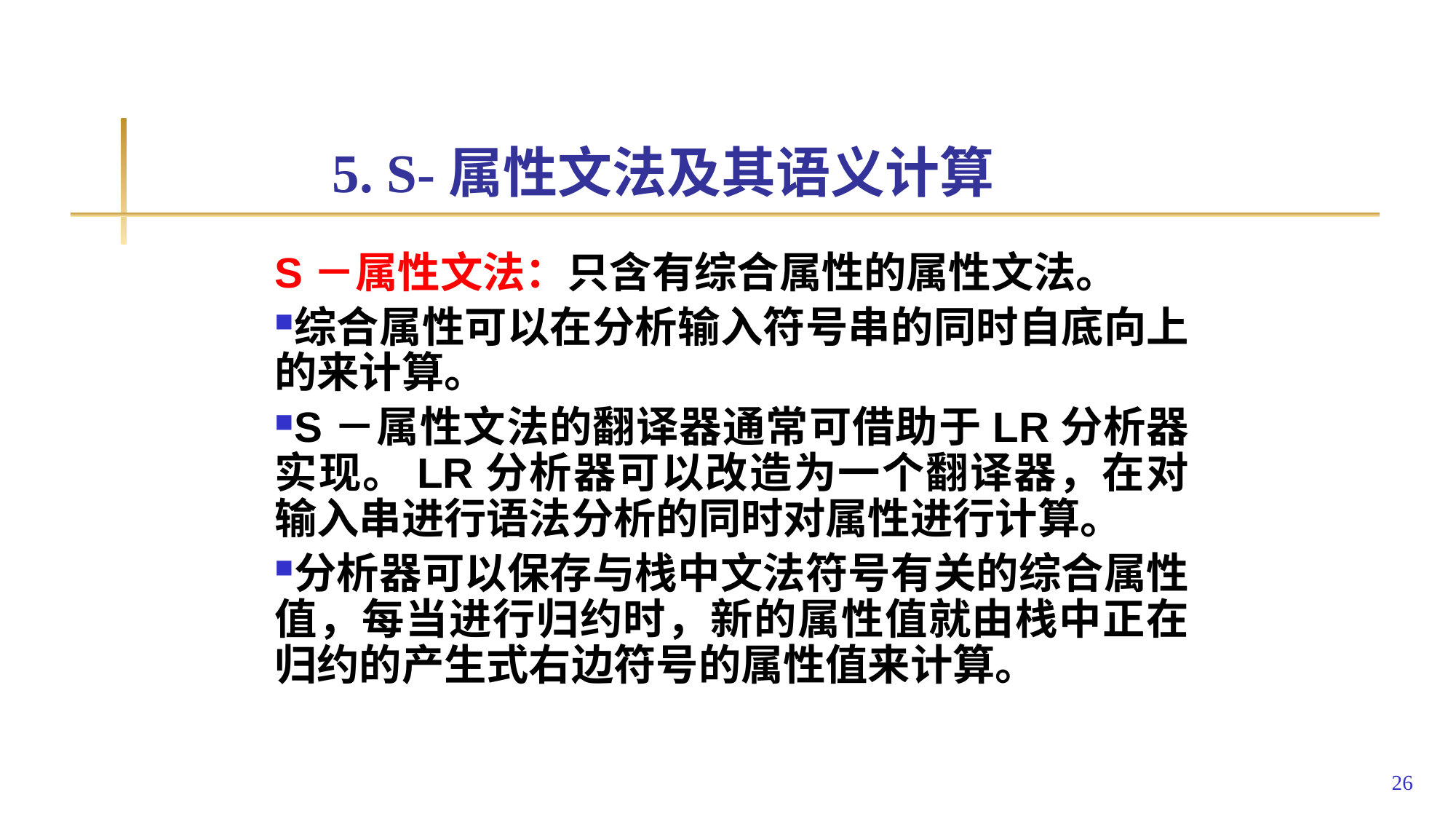

# 5. S-属性文法及其语义计算
S－属性文法：只含有综合属性的属性文法。
综合属性可以在分析输入符号串的同时自底向上的来计算。
S－属性文法的翻译器通常可借助于LR分析器实现。LR分析器可以改造为一个翻译器，在对输入串进行语法分析的同时对属性进行计算。
分析器可以保存与栈中文法符号有关的综合属性值，每当进行归约时，新的属性值就由栈中正在归约的产生式右边符号的属性值来计算。
26